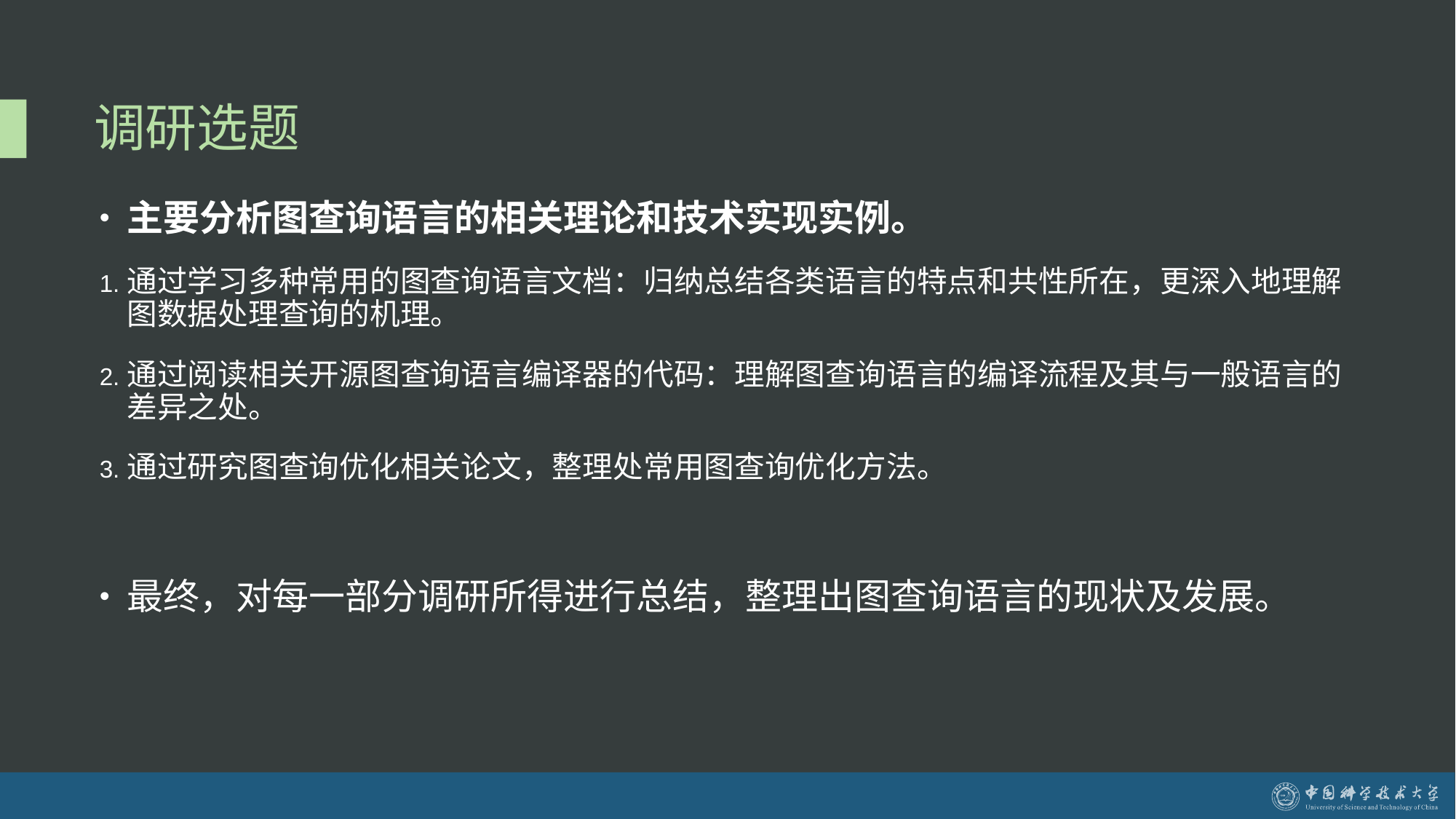

调研选题
主要分析图查询语言的相关理论和技术实现实例。
通过学习多种常用的图查询语言文档：归纳总结各类语言的特点和共性所在，更深入地理解图数据处理查询的机理。
通过阅读相关开源图查询语言编译器的代码：理解图查询语言的编译流程及其与一般语言的差异之处。
通过研究图查询优化相关论文，整理处常用图查询优化方法。

最终，对每一部分调研所得进行总结，整理出图查询语言的现状及发展。